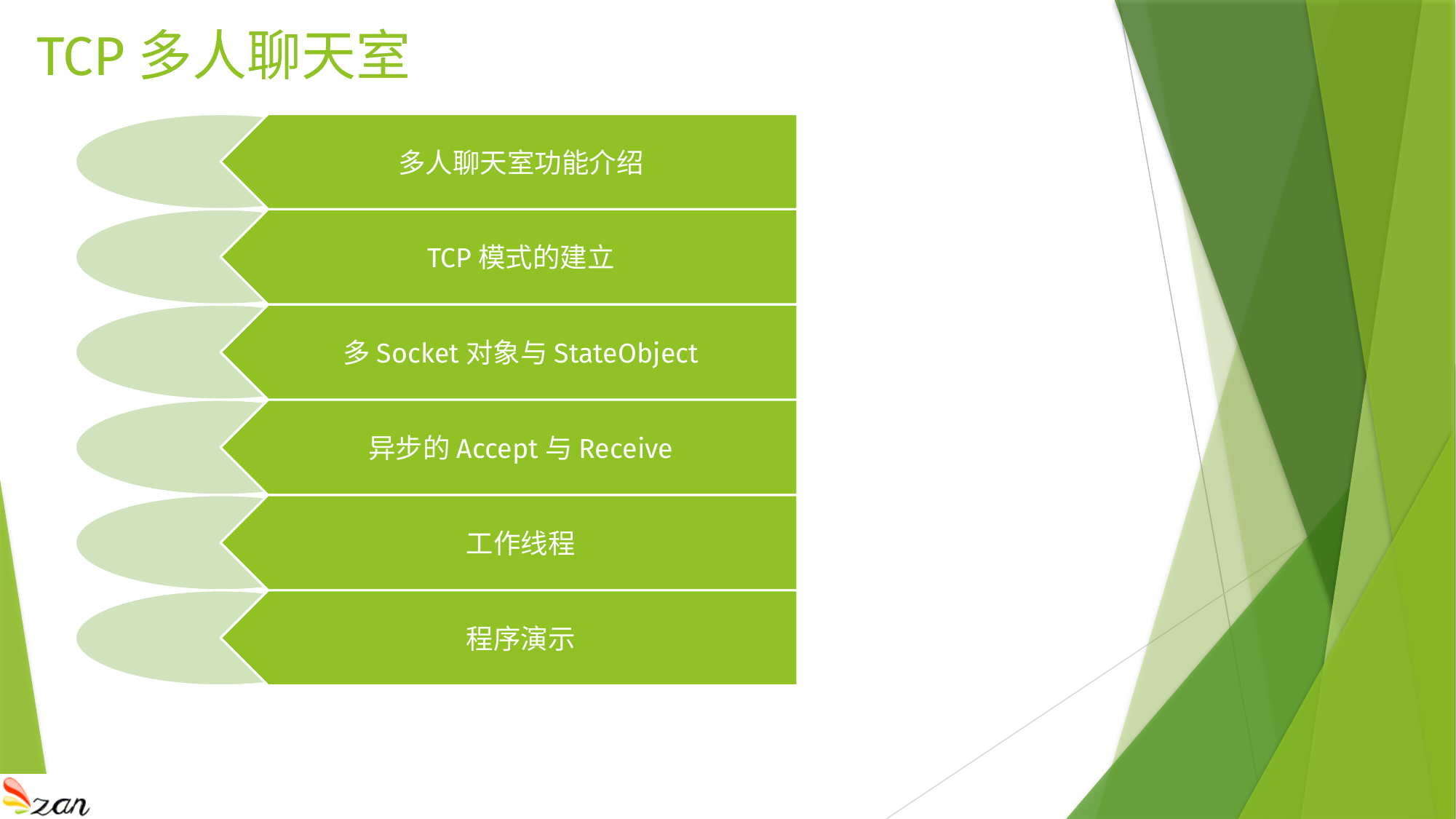

# TCP多人聊天室
多人聊天室功能介绍
异步的Accept与Receive
工作线程
TCP模式的建立
程序演示
多Socket对象与StateObject